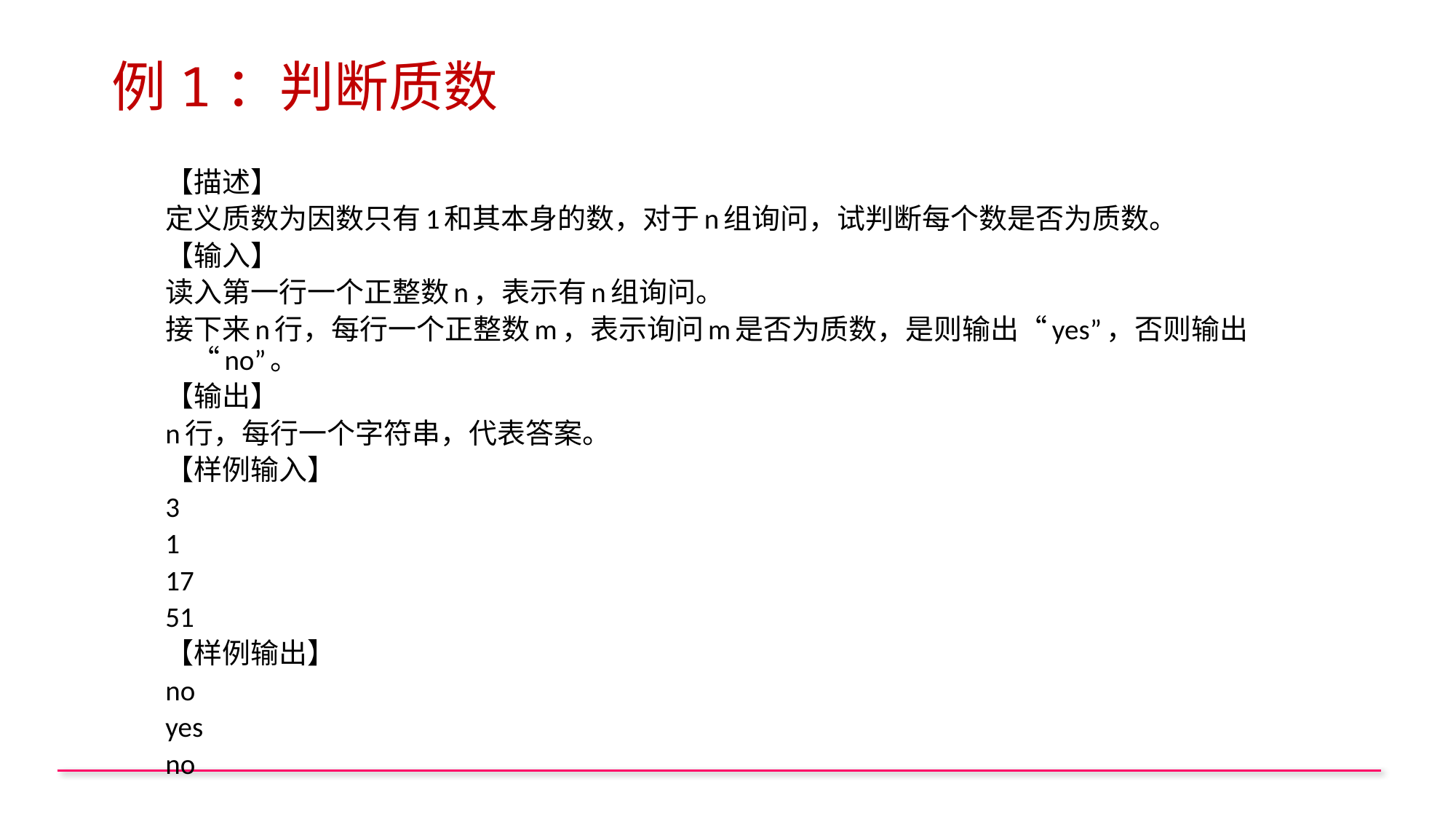

# 例1：判断质数
【描述】
定义质数为因数只有1和其本身的数，对于n组询问，试判断每个数是否为质数。
【输入】
读入第一行一个正整数n，表示有n组询问。
接下来n行，每行一个正整数m，表示询问m是否为质数，是则输出“yes”，否则输出“no”。
【输出】
n行，每行一个字符串，代表答案。
【样例输入】
3
1
17
51
【样例输出】
no
yes
no